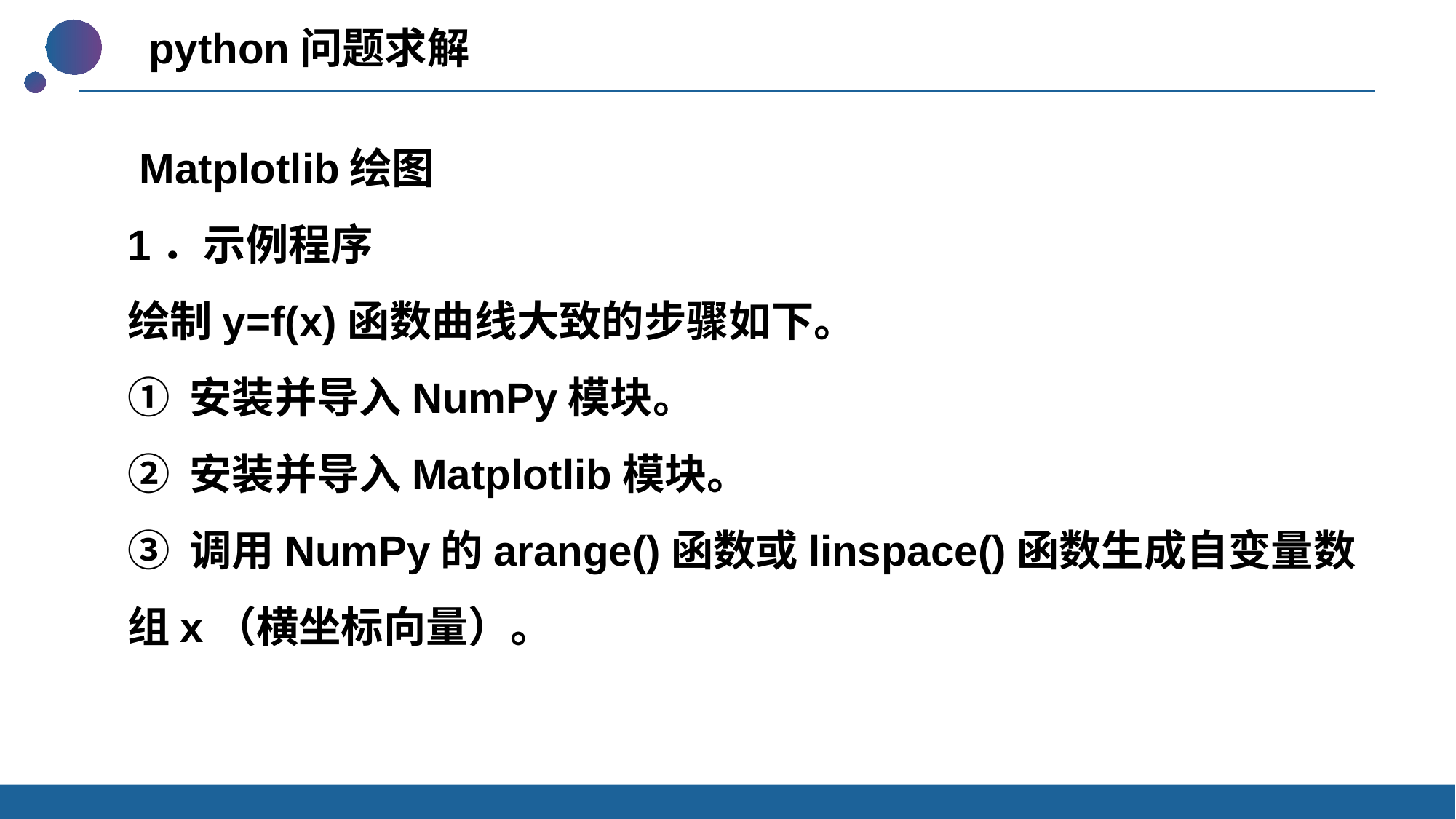

python问题求解

 Matplotlib绘图
1．示例程序
绘制y=f(x)函数曲线大致的步骤如下。
① 安装并导入NumPy模块。
② 安装并导入Matplotlib模块。
③ 调用NumPy的arange()函数或linspace()函数生成自变量数组x（横坐标向量）。